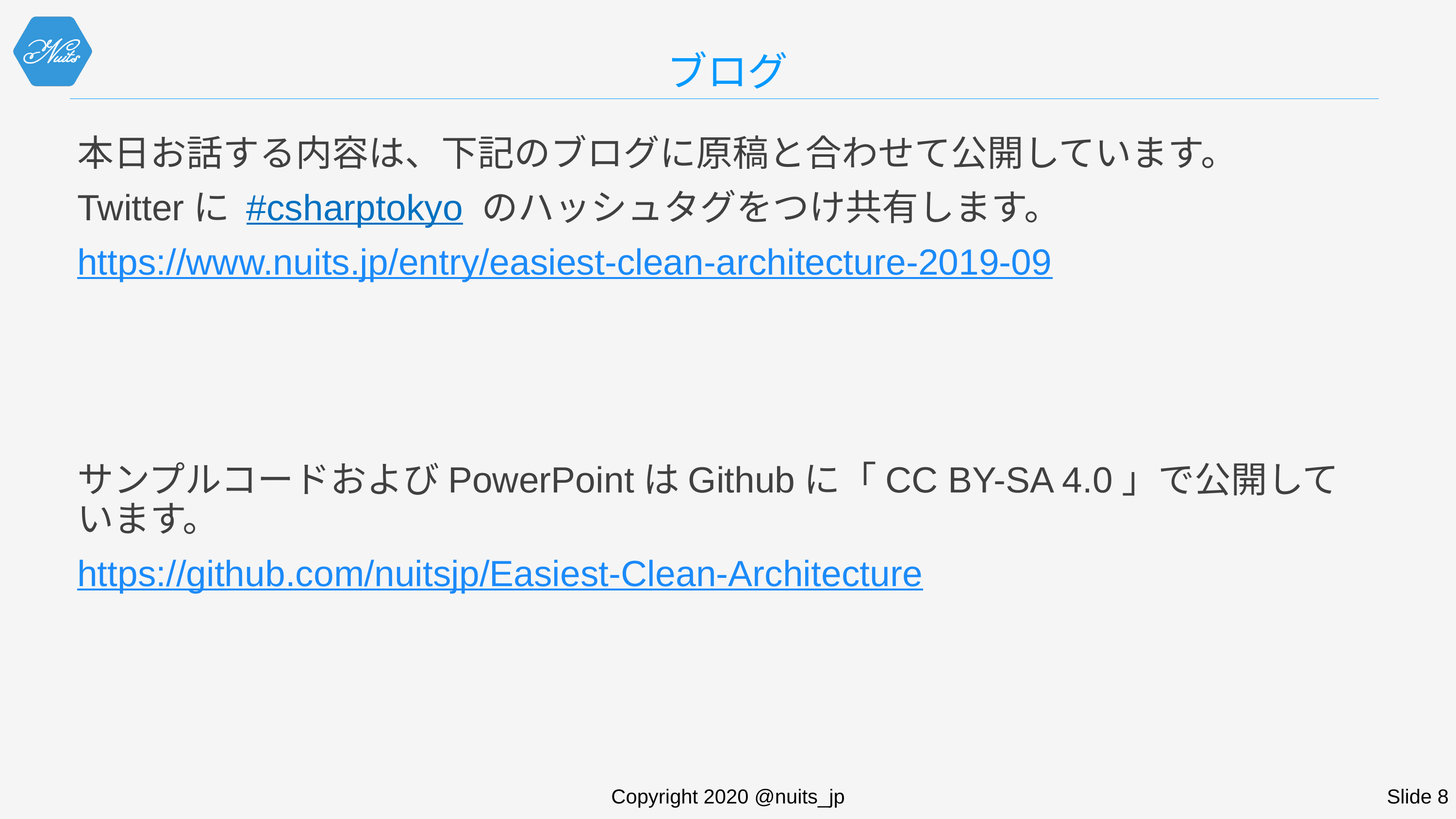

# ブログ
本日お話する内容は、下記のブログに原稿と合わせて公開しています。
Twitterに #csharptokyo のハッシュタグをつけ共有します。
https://www.nuits.jp/entry/easiest-clean-architecture-2019-09

サンプルコードおよびPowerPointはGithubに「CC BY-SA 4.0」で公開しています。
https://github.com/nuitsjp/Easiest-Clean-Architecture